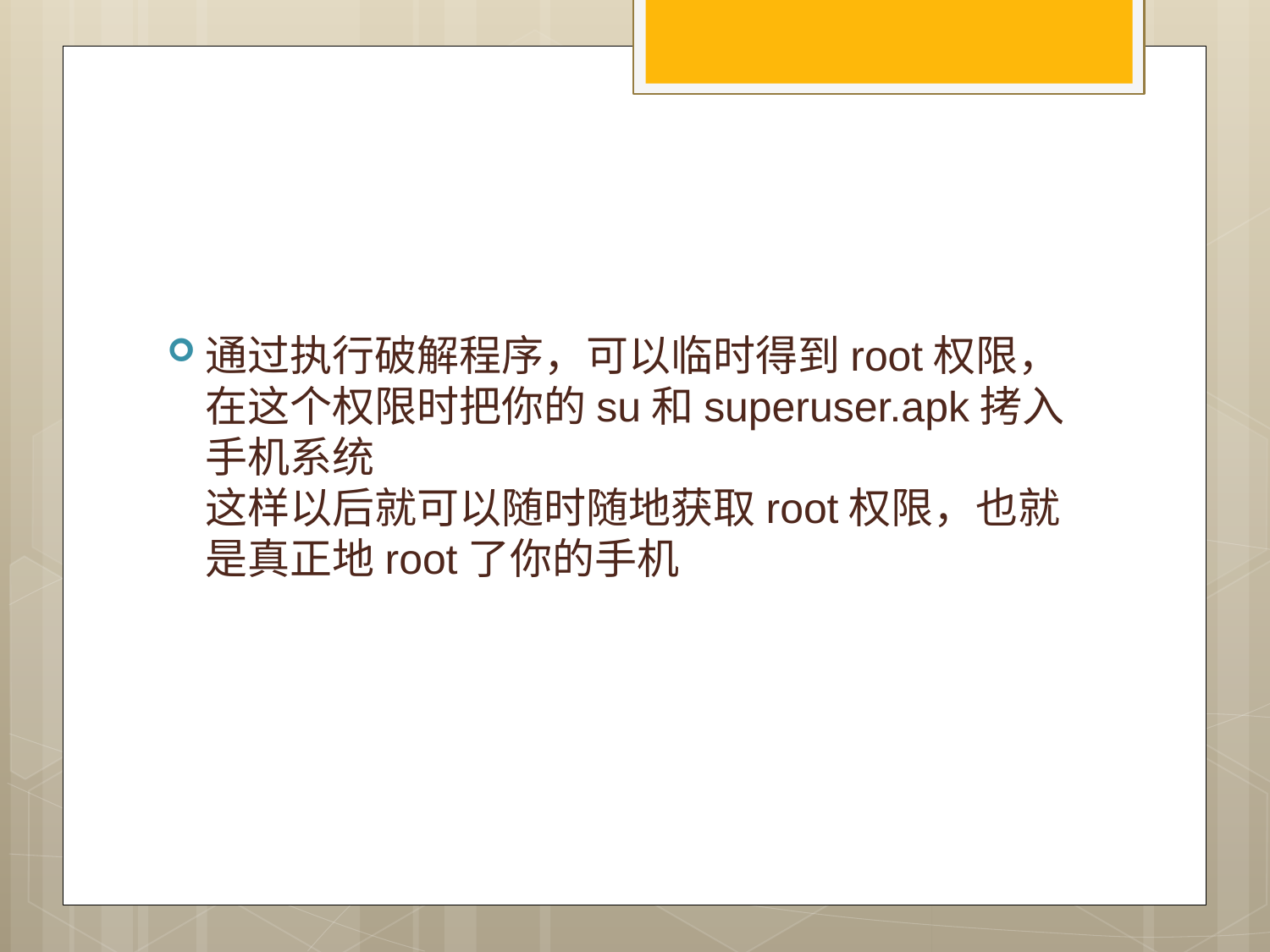

#
通过执行破解程序，可以临时得到root权限，
在这个权限时把你的su和superuser.apk拷入手机系统
这样以后就可以随时随地获取root权限，也就是真正地root了你的手机